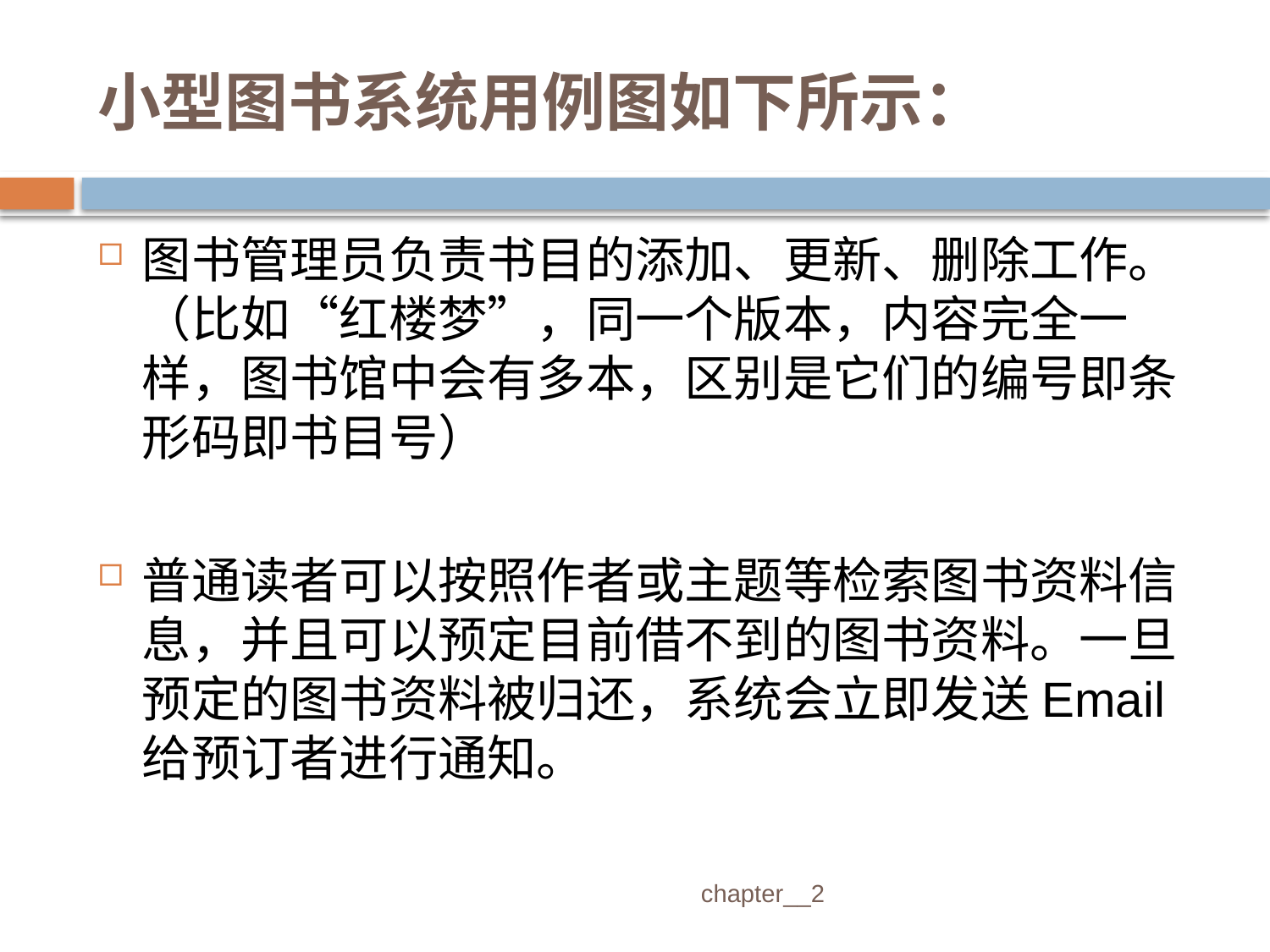

# 小型图书系统用例图如下所示：
46
图书管理员负责书目的添加、更新、删除工作。（比如“红楼梦”，同一个版本，内容完全一样，图书馆中会有多本，区别是它们的编号即条形码即书目号）

普通读者可以按照作者或主题等检索图书资料信息，并且可以预定目前借不到的图书资料。一旦预定的图书资料被归还，系统会立即发送Email给预订者进行通知。

 chapter__2